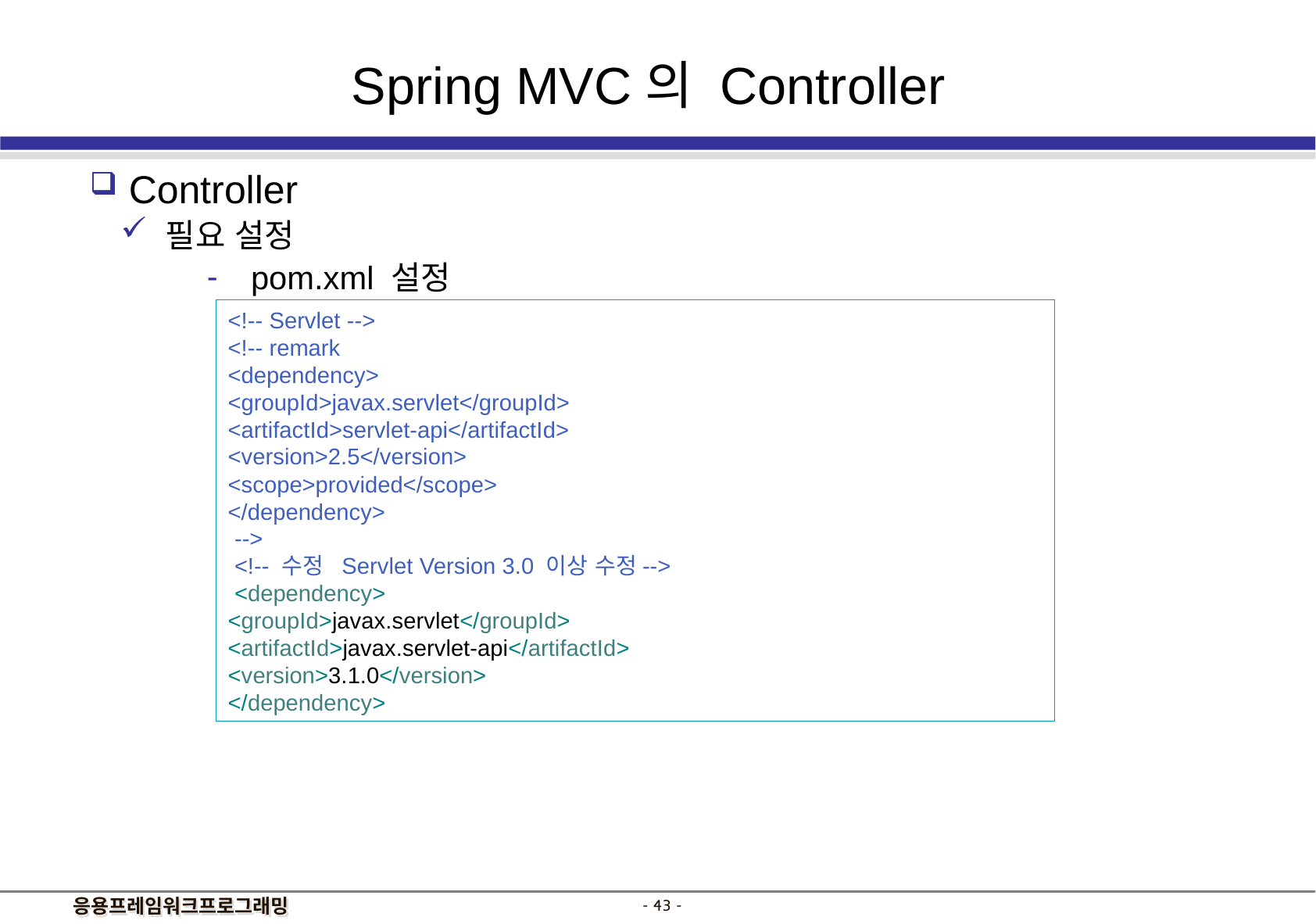

Spring MVC의 Controller
 Controller
 필요 설정
pom.xml 설정

<!-- Servlet -->
<!-- remark
<dependency>
<groupId>javax.servlet</groupId>
<artifactId>servlet-api</artifactId>
<version>2.5</version>
<scope>provided</scope>
</dependency>
 -->
 <!-- 수정  Servlet Version 3.0 이상 수정-->
 <dependency>
<groupId>javax.servlet</groupId>
<artifactId>javax.servlet-api</artifactId>
<version>3.1.0</version>
</dependency>
- 43 -